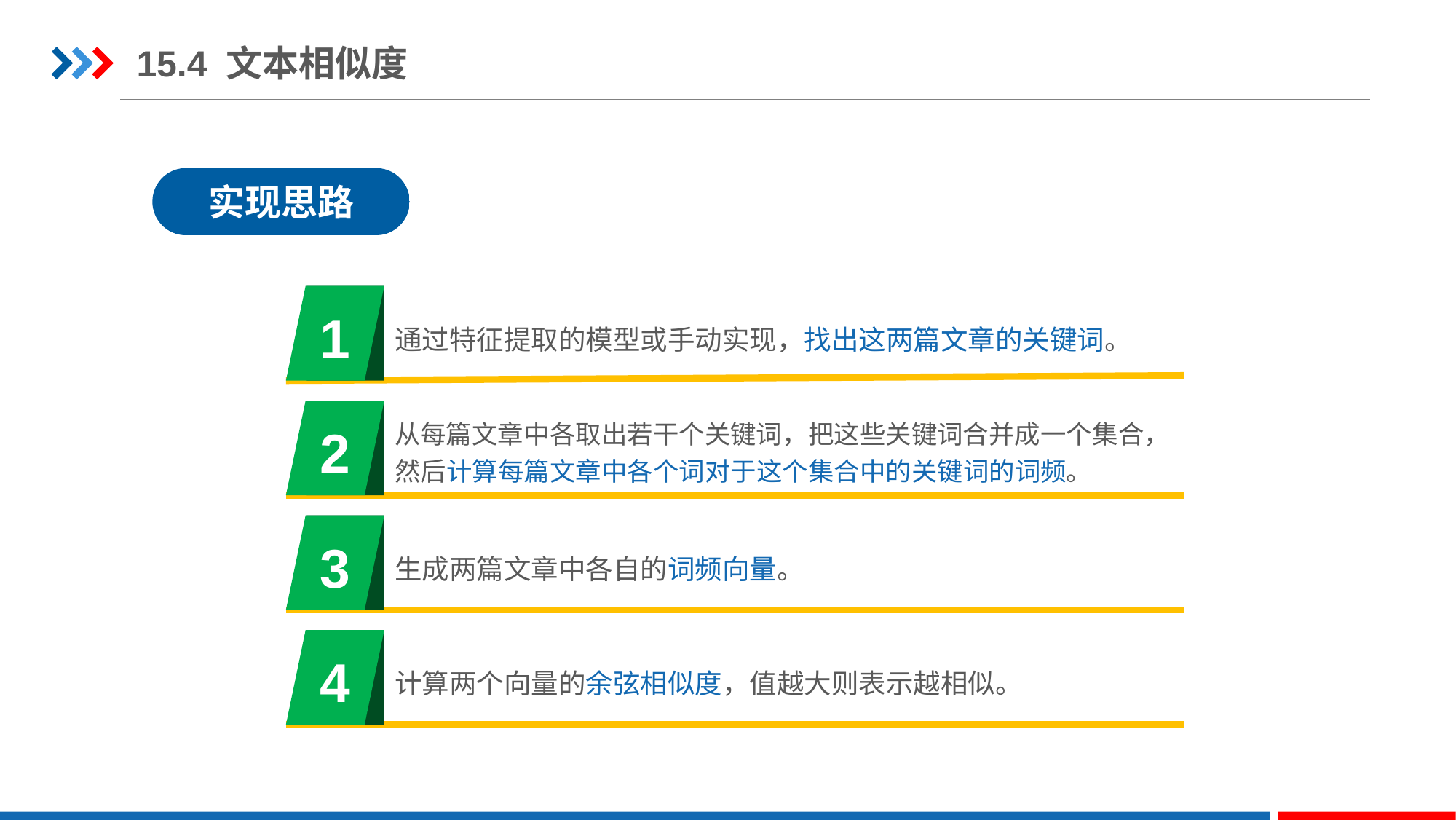

15.4 文本相似度
实现思路

1
通过特征提取的模型或手动实现，找出这两篇文章的关键词。

2
从每篇文章中各取出若干个关键词，把这些关键词合并成一个集合，然后计算每篇文章中各个词对于这个集合中的关键词的词频。

3
生成两篇文章中各自的词频向量。

4
计算两个向量的余弦相似度，值越大则表示越相似。